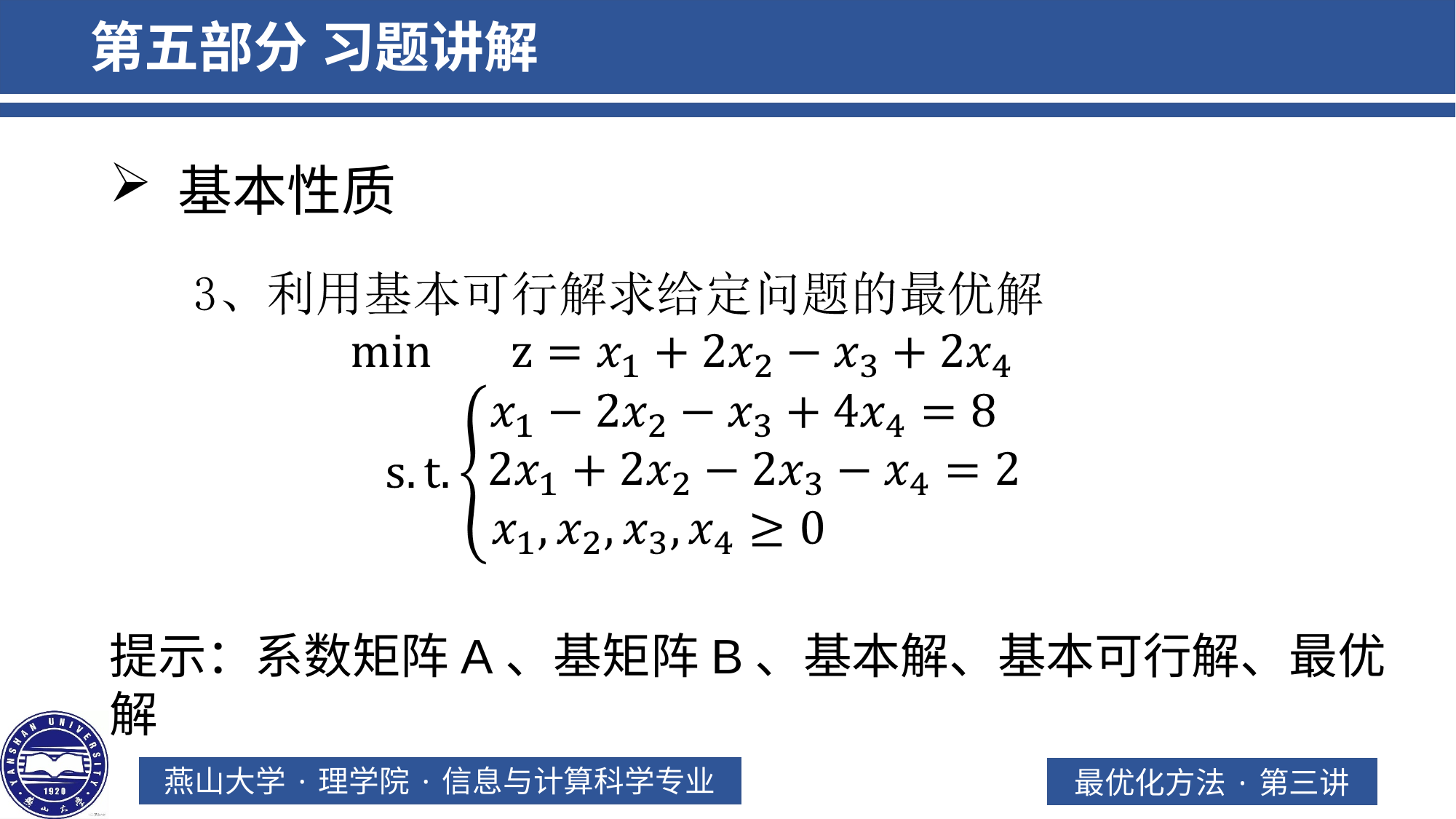

第五部分 习题讲解
基本性质

提示：系数矩阵A、基矩阵B、基本解、基本可行解、最优解